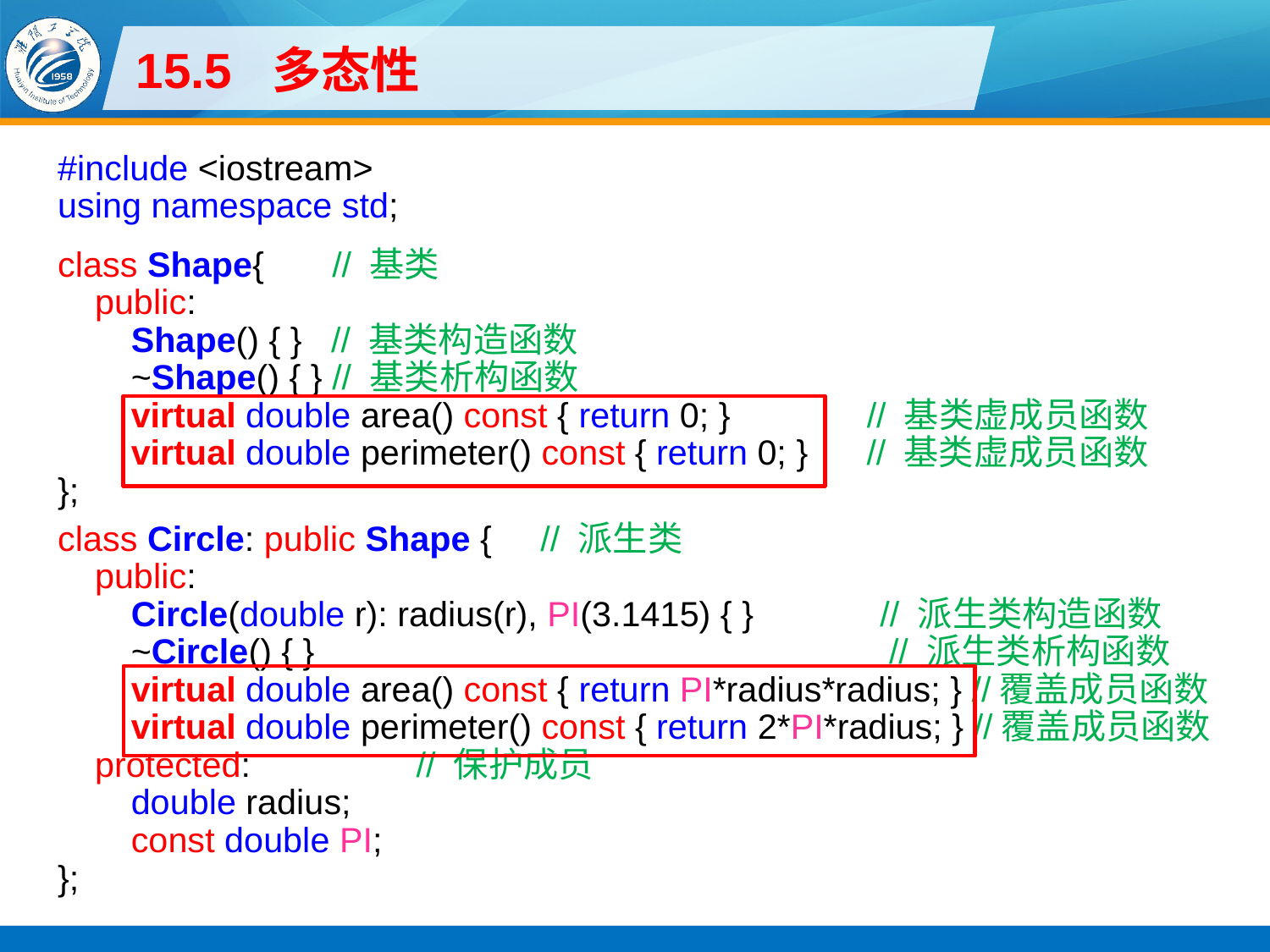

# 15.5  多态性
#include <iostream>
using namespace std;
class Shape{       // 基类
public:
Shape() { }   // 基类构造函数
~Shape() { } // 基类析构函数
virtual double area() const { return 0; }              // 基类虚成员函数
virtual double perimeter() const { return 0; }      // 基类虚成员函数
};
class Circle: public Shape {     // 派生类
public:
Circle(double r): radius(r), PI(3.1415) { }             // 派生类构造函数
~Circle() { }                                                           // 派生类析构函数
virtual double area() const { return PI*radius*radius; } //覆盖成员函数
virtual double perimeter() const { return 2*PI*radius; } //覆盖成员函数
protected:                 // 保护成员
double radius;
const double PI;
};